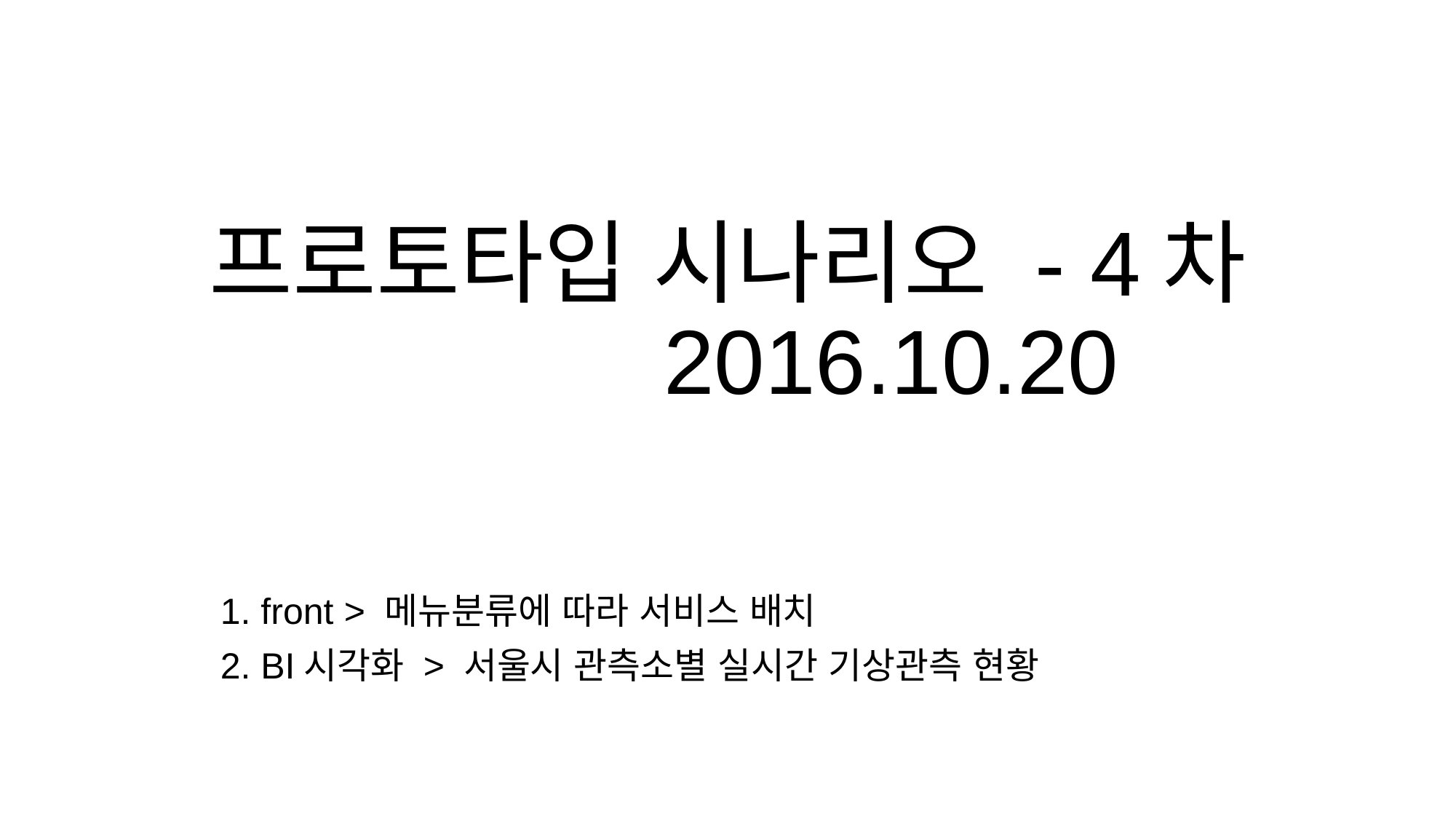

# 프로토타입 시나리오 - 4차 2016.10.20
1. front > 메뉴분류에 따라 서비스 배치
2. BI시각화 > 서울시 관측소별 실시간 기상관측 현황